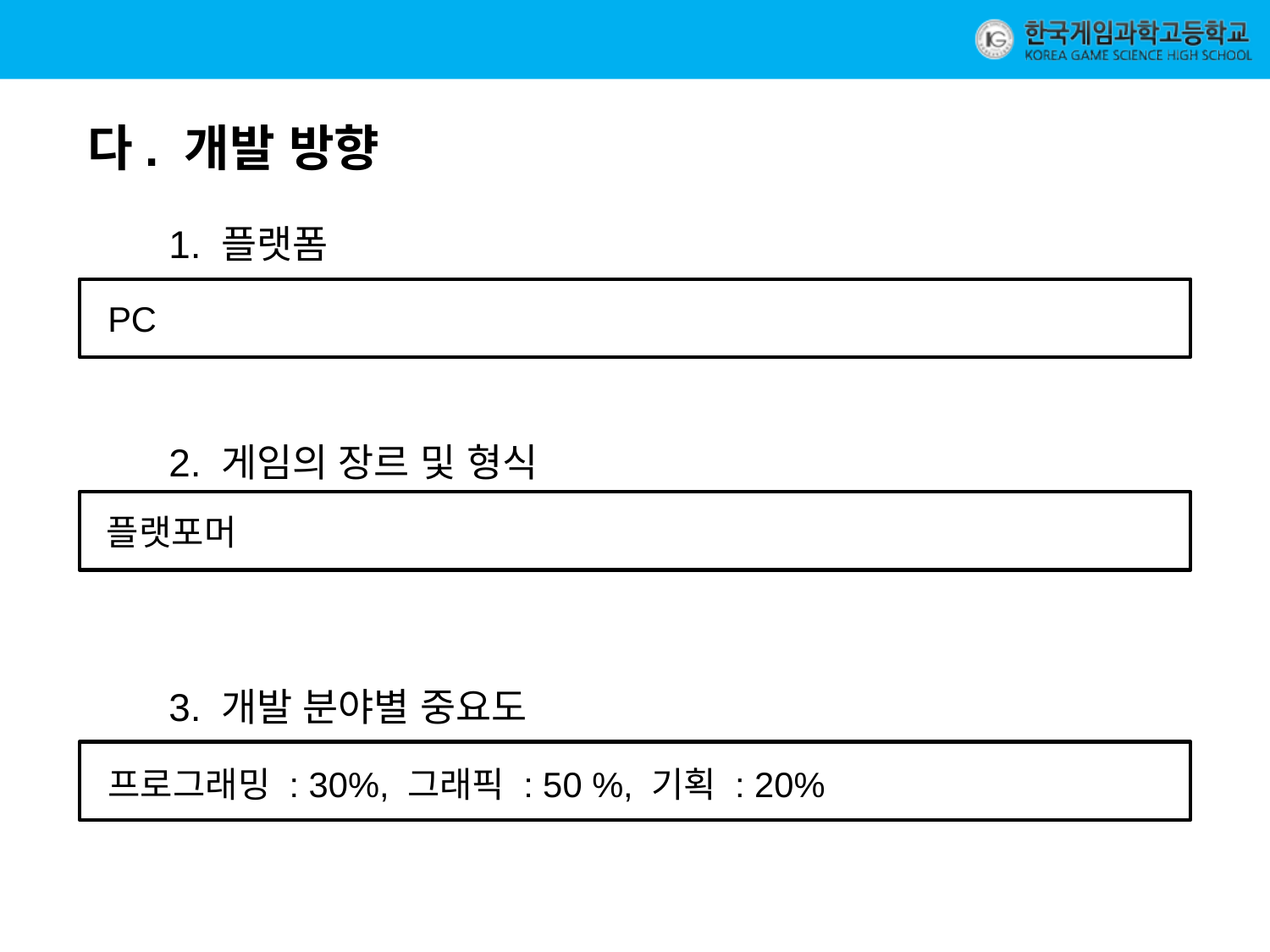

다. 개발 방향
1. 플랫폼

PC
2. 게임의 장르 및 형식

플랫포머
3. 개발 분야별 중요도

프로그래밍 : 30%, 그래픽 : 50 %, 기획 : 20%